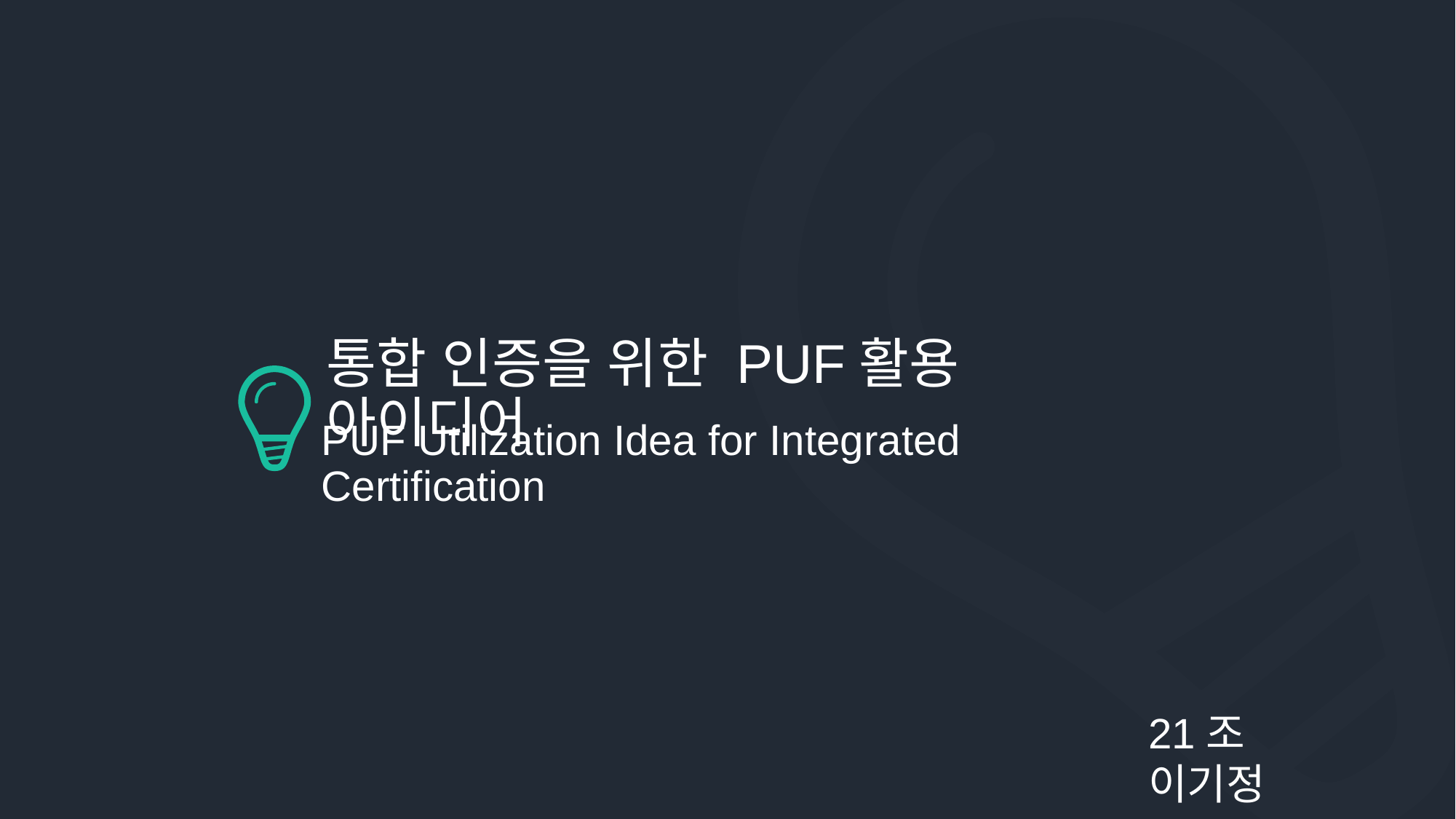

통합 인증을 위한 PUF활용 아이디어
PUF Utilization Idea for Integrated Certification

21조 이기정